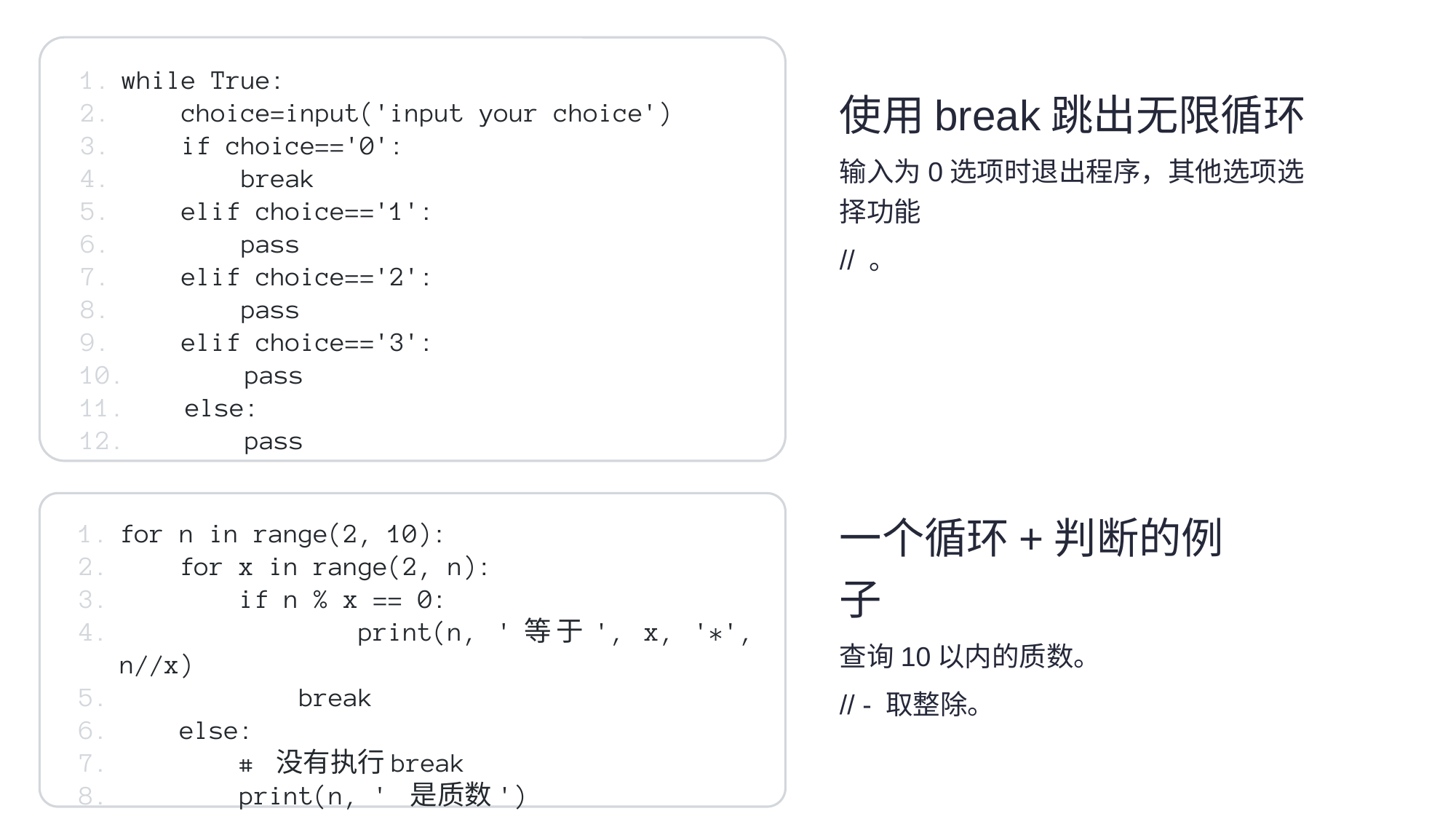

while True:
    choice=input('input your choice')
    if choice=='0':
        break
    elif choice=='1':
        pass
    elif choice=='2':
        pass
    elif choice=='3':
        pass
    else:
        pass
使用break跳出无限循环
输入为0选项时退出程序，其他选项选择功能
// 。
for n in range(2, 10):
    for x in range(2, n):
        if n % x == 0:
            print(n, '等于', x, '*', n//x)
            break
    else:
        # 没有执行break
        print(n, ' 是质数')
一个循环+判断的例子
查询10以内的质数。
// - 取整除。